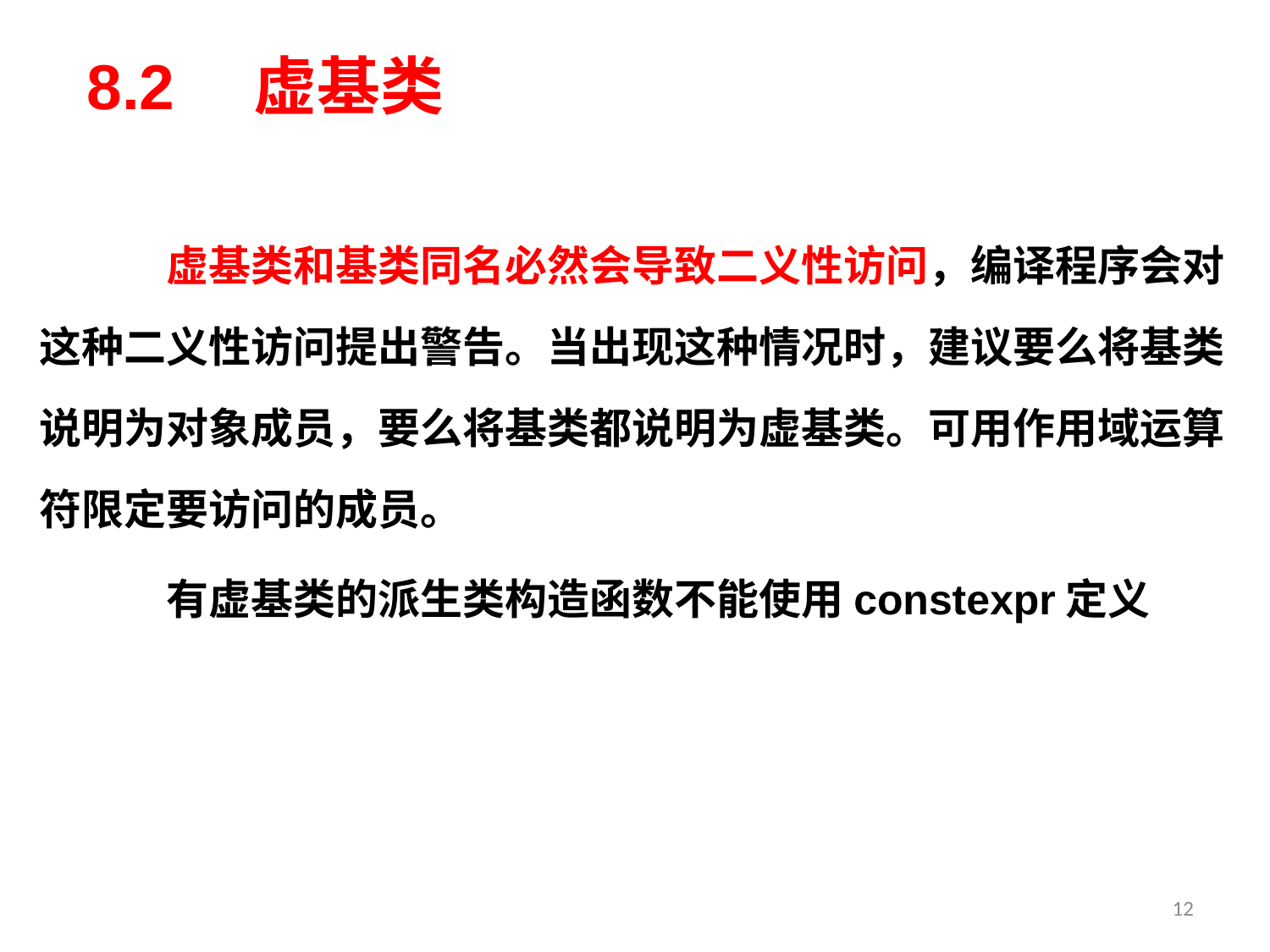

# 8.2　虚基类
	虚基类和基类同名必然会导致二义性访问，编译程序会对这种二义性访问提出警告。当出现这种情况时，建议要么将基类说明为对象成员，要么将基类都说明为虚基类。可用作用域运算符限定要访问的成员。
	有虚基类的派生类构造函数不能使用constexpr定义

12